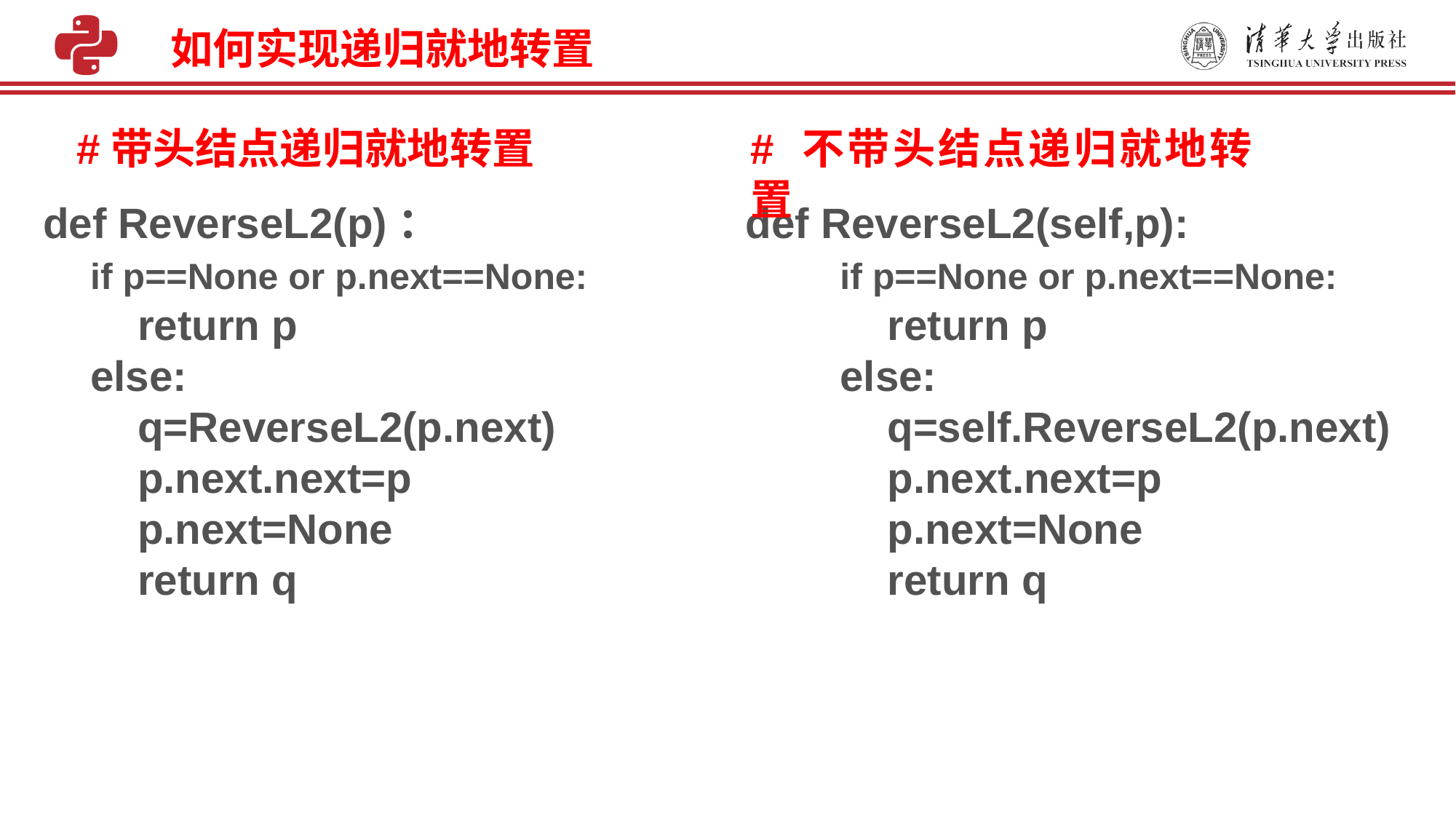

如何实现递归就地转置
#带头结点递归就地转置
# 不带头结点递归就地转置
def ReverseL2(p)：
    if p==None or p.next==None:
        return p
    else:
        q=ReverseL2(p.next)
        p.next.next=p
        p.next=None
        return q
def ReverseL2(self,p):
        if p==None or p.next==None:
            return p
        else:
            q=self.ReverseL2(p.next)
            p.next.next=p
            p.next=None
            return q